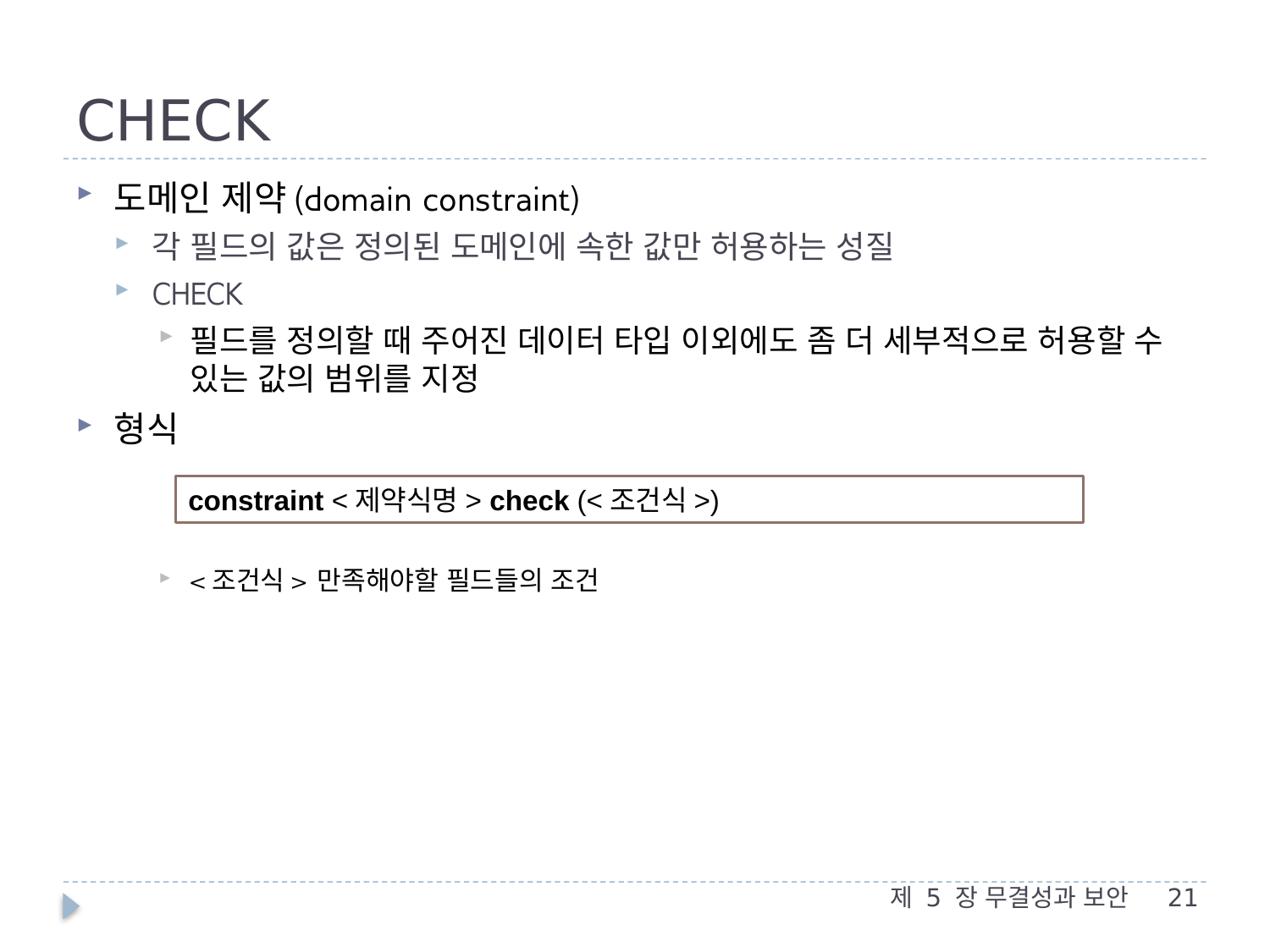

# CHECK
도메인 제약(domain constraint)
각 필드의 값은 정의된 도메인에 속한 값만 허용하는 성질
CHECK
필드를 정의할 때 주어진 데이터 타입 이외에도 좀 더 세부적으로 허용할 수 있는 값의 범위를 지정
형식

<조건식> 	만족해야할 필드들의 조건

constraint <제약식명> check (<조건식>)
제 5 장 무결성과 보안
21